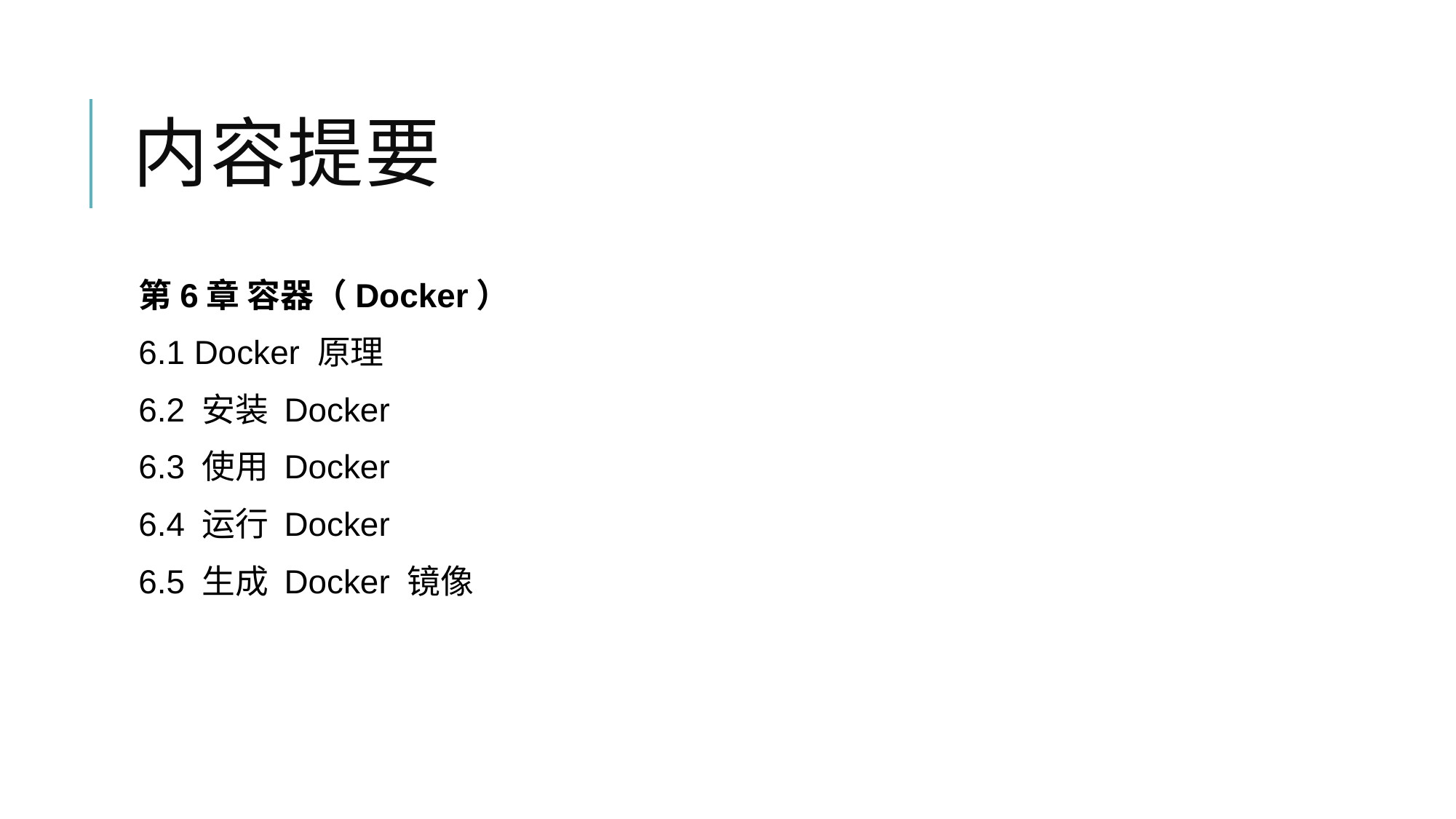

# 内容提要
第6章 容器（Docker）
6.1 Docker 原理
6.2 安装 Docker
6.3 使用 Docker
6.4 运行 Docker
6.5 生成 Docker 镜像